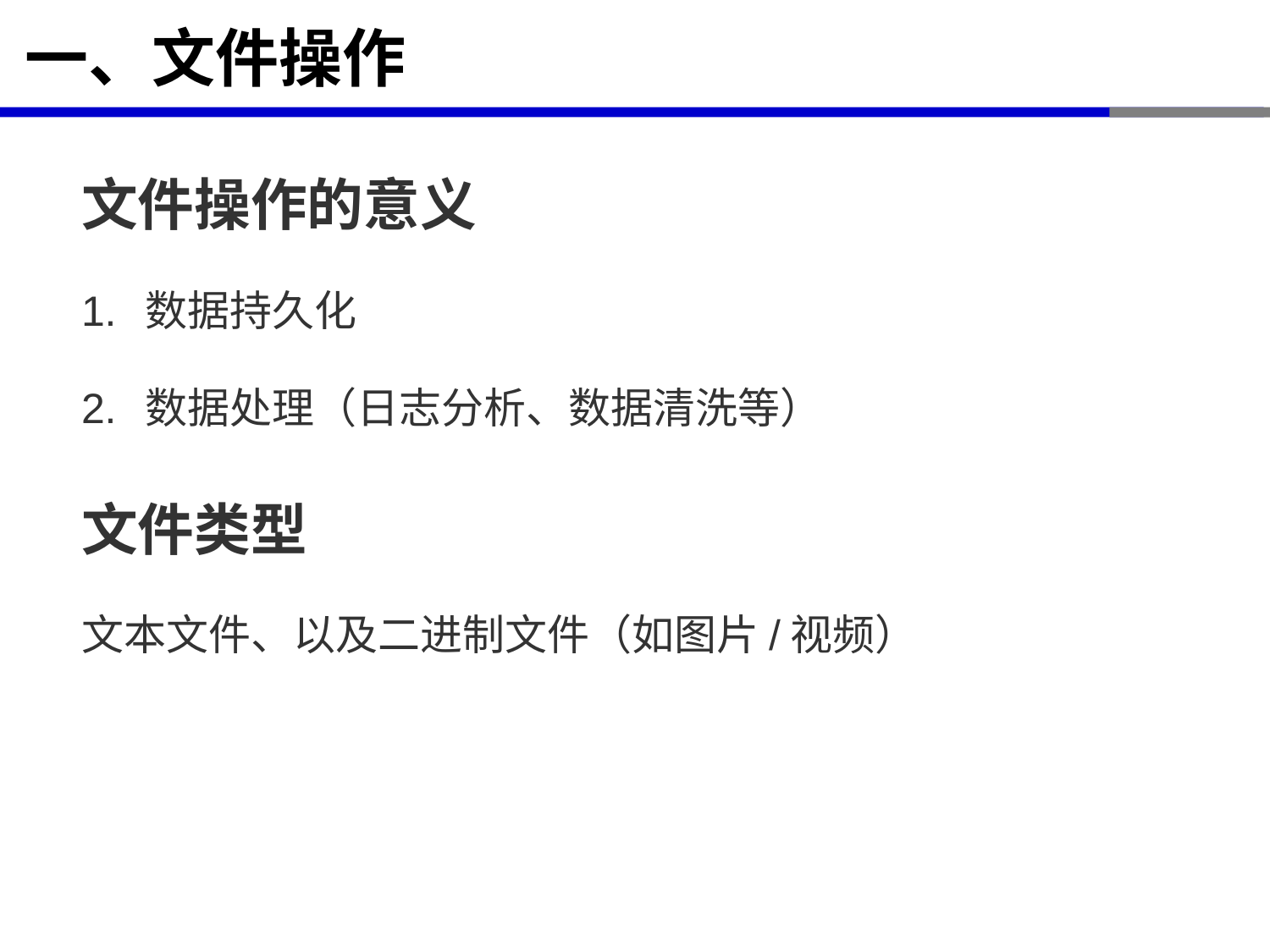

# 一、文件操作
文件操作的意义
数据持久化
数据处理（日志分析、数据清洗等）
文件类型
文本文件、以及二进制文件（如图片/视频）